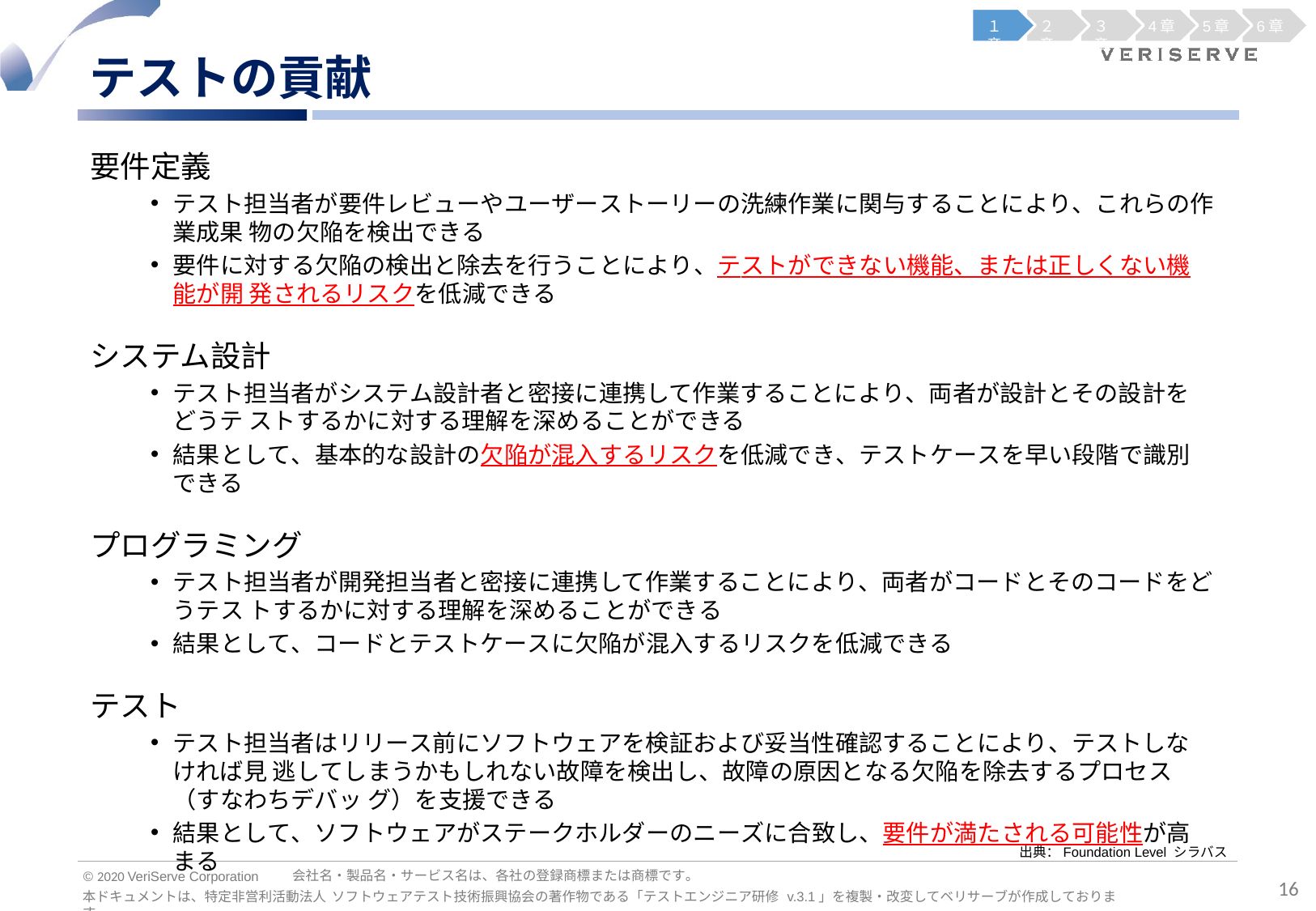

１章
２章
３章
4章
5章
6章
テストの貢献
要件定義
テスト担当者が要件レビューやユーザーストーリーの洗練作業に関与することにより、これらの作業成果 物の欠陥を検出できる
要件に対する欠陥の検出と除去を行うことにより、テストができない機能、または正しくない機能が開 発されるリスクを低減できる

システム設計
テスト担当者がシステム設計者と密接に連携して作業することにより、両者が設計とその設計をどうテ ストするかに対する理解を深めることができる
結果として、基本的な設計の欠陥が混入するリスクを低減でき、テストケースを早い段階で識別できる

プログラミング
テスト担当者が開発担当者と密接に連携して作業することにより、両者がコードとそのコードをどうテス トするかに対する理解を深めることができる
結果として、コードとテストケースに欠陥が混入するリスクを低減できる

テスト
テスト担当者はリリース前にソフトウェアを検証および妥当性確認することにより、テストしなければ見 逃してしまうかもしれない故障を検出し、故障の原因となる欠陥を除去するプロセス（すなわちデバッ グ）を支援できる
結果として、ソフトウェアがステークホルダーのニーズに合致し、要件が満たされる可能性が高まる
出典：Foundation Level シラバス
会社名・製品名・サービス名は、各社の登録商標または商標です。
© 2020 VeriServe Corporation
16
本ドキュメントは、特定非営利活動法人 ソフトウェアテスト技術振興協会の著作物である「テストエンジニア研修 v.3.1」を複製・改変してベリサーブが作成しております。